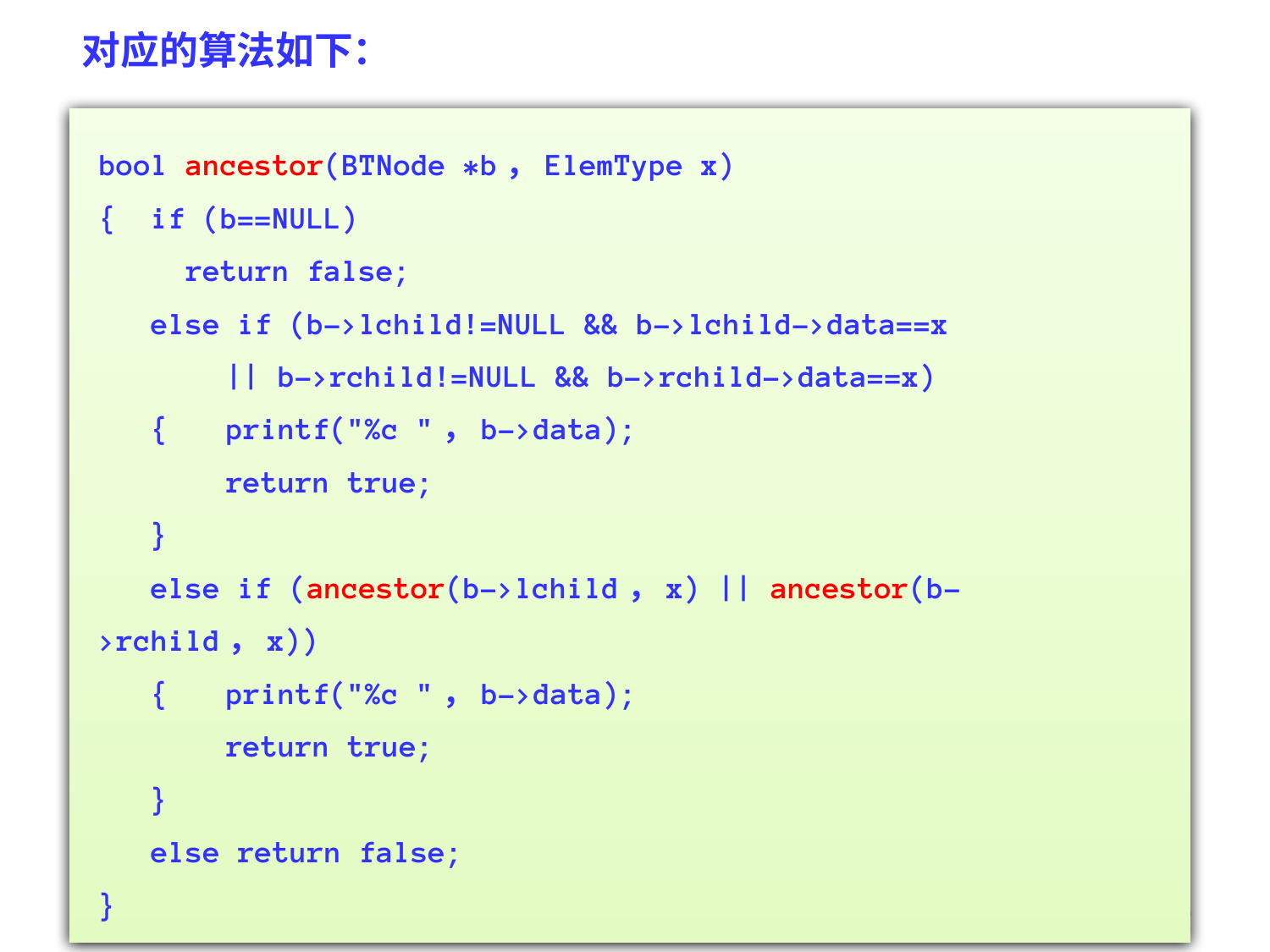

对应的算法如下：
bool ancestor(BTNode *b，ElemType x)
{  if (b==NULL)
     return false;
   else if (b->lchild!=NULL && b->lchild->data==x
	|| b->rchild!=NULL && b->rchild->data==x)
   {	printf("%c "，b->data);
	return true;
   }
   else if (ancestor(b->lchild，x) || ancestor(b->rchild，x))
   {	printf("%c "，b->data);
	return true;
   }
   else return false;
}
28